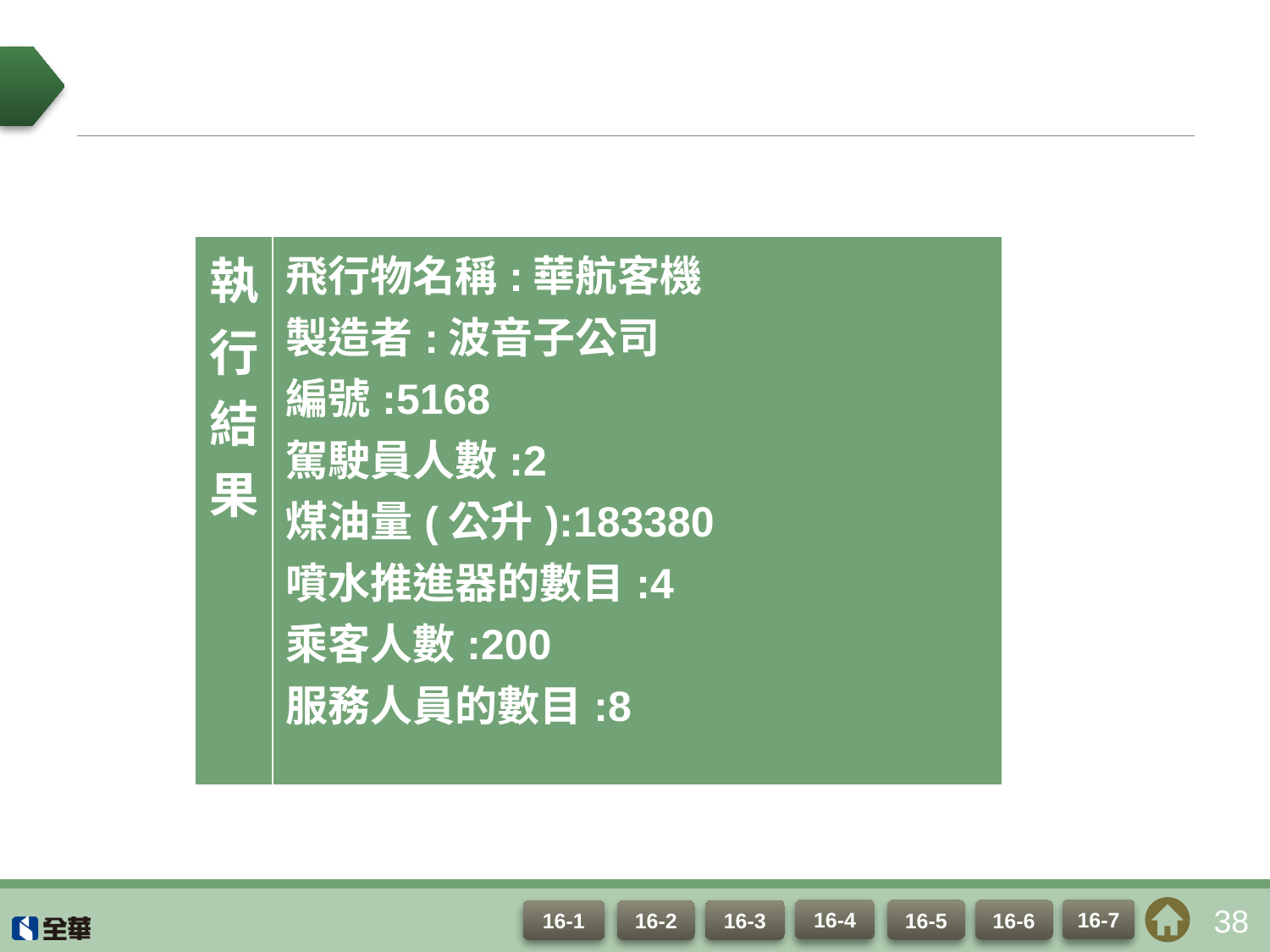

#

| 執 行 結 果 | 飛行物名稱:華航客機 製造者:波音子公司 編號:5168 駕駛員人數:2 煤油量(公升):183380 噴水推進器的數目:4 乘客人數:200 服務人員的數目:8 |
| --- | --- |
38